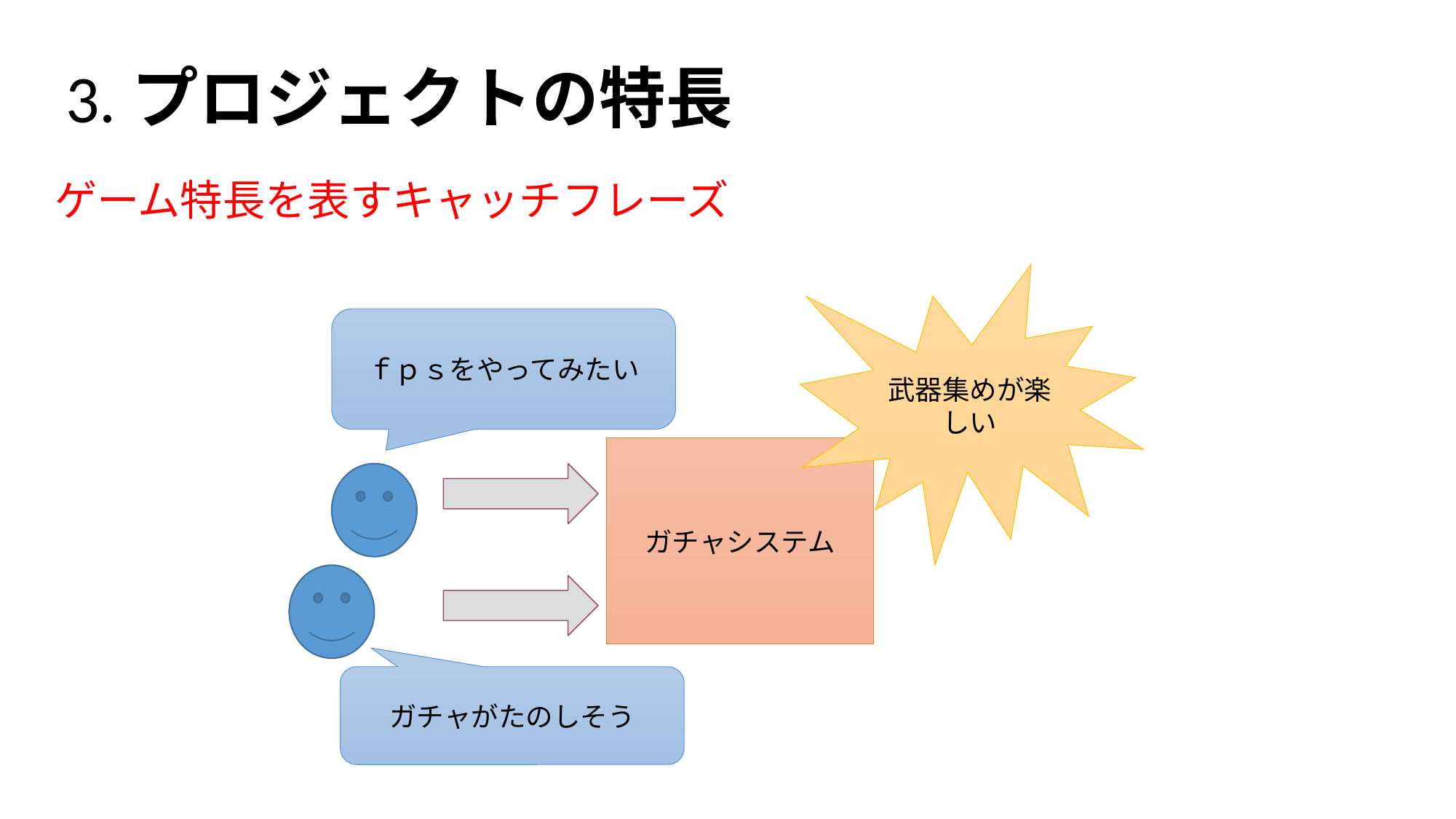

# 3.プロジェクトの特長
ゲーム特長を表すキャッチフレーズ
武器集めが楽しい
ｆｐｓをやってみたい
ガチャシステム

ガチャがたのしそう